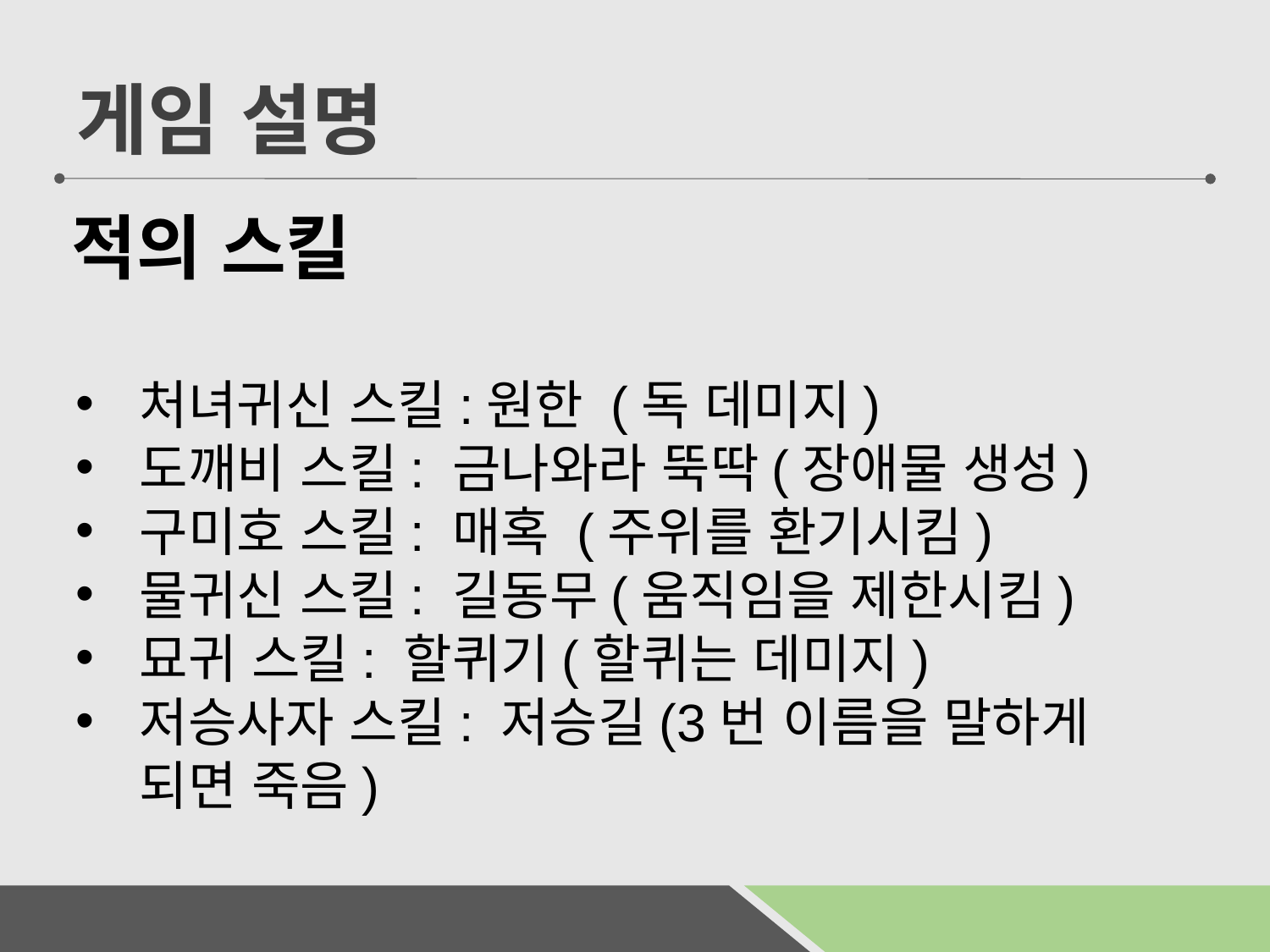

게임 설명
적의 스킬

처녀귀신 스킬:원한 (독 데미지)
도깨비 스킬: 금나와라 뚝딱(장애물 생성)
구미호 스킬: 매혹 (주위를 환기시킴)
물귀신 스킬: 길동무(움직임을 제한시킴)
묘귀 스킬: 할퀴기(할퀴는 데미지)
저승사자 스킬: 저승길(3번 이름을 말하게 되면 죽음)